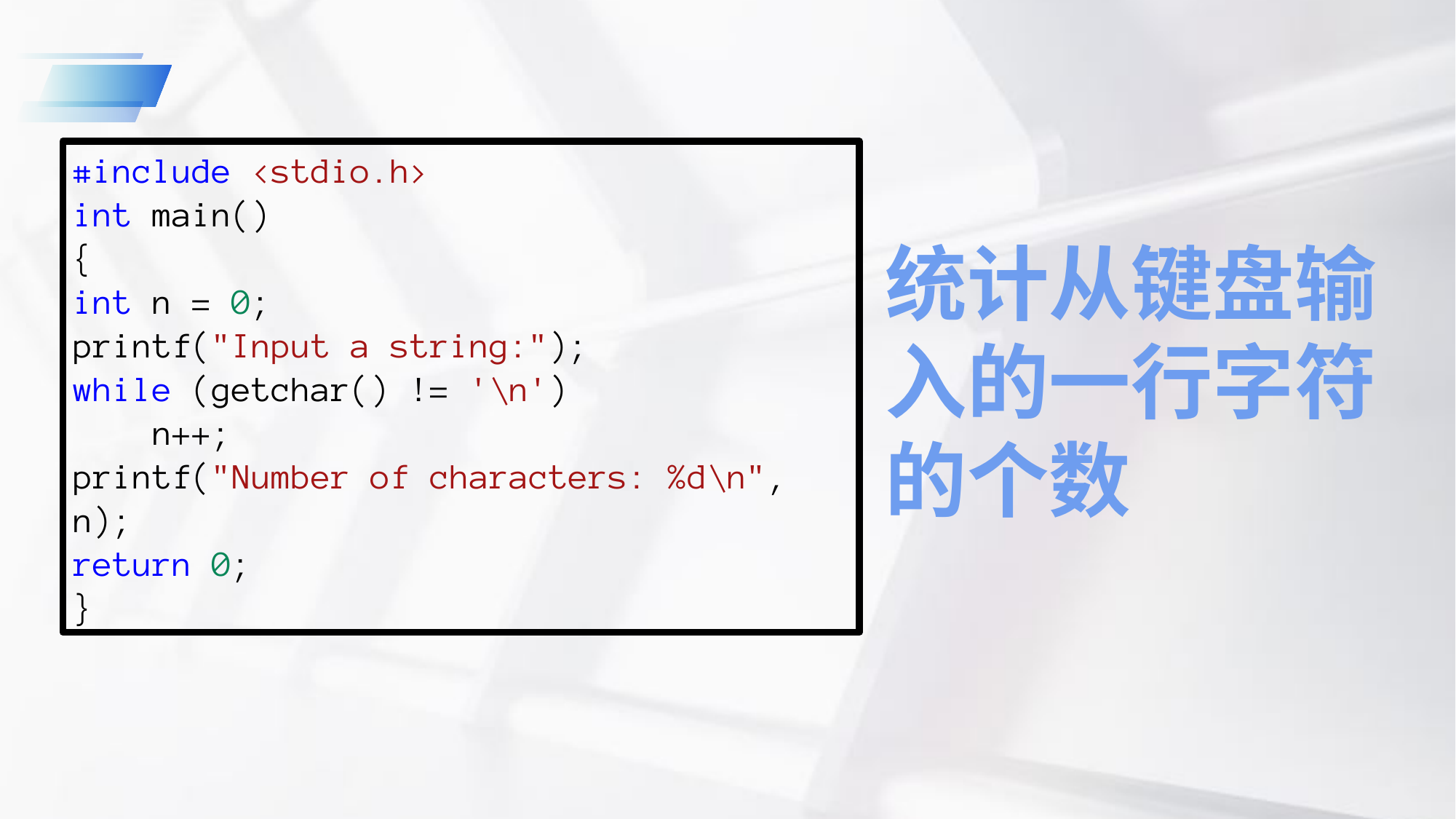

#include <stdio.h>
int main()
{
int n = 0;
printf("Input a string:");
while (getchar() != '\n')
    n++;
printf("Number of characters: %d\n", n);
return 0;
}
统计从键盘输入的一行字符的个数